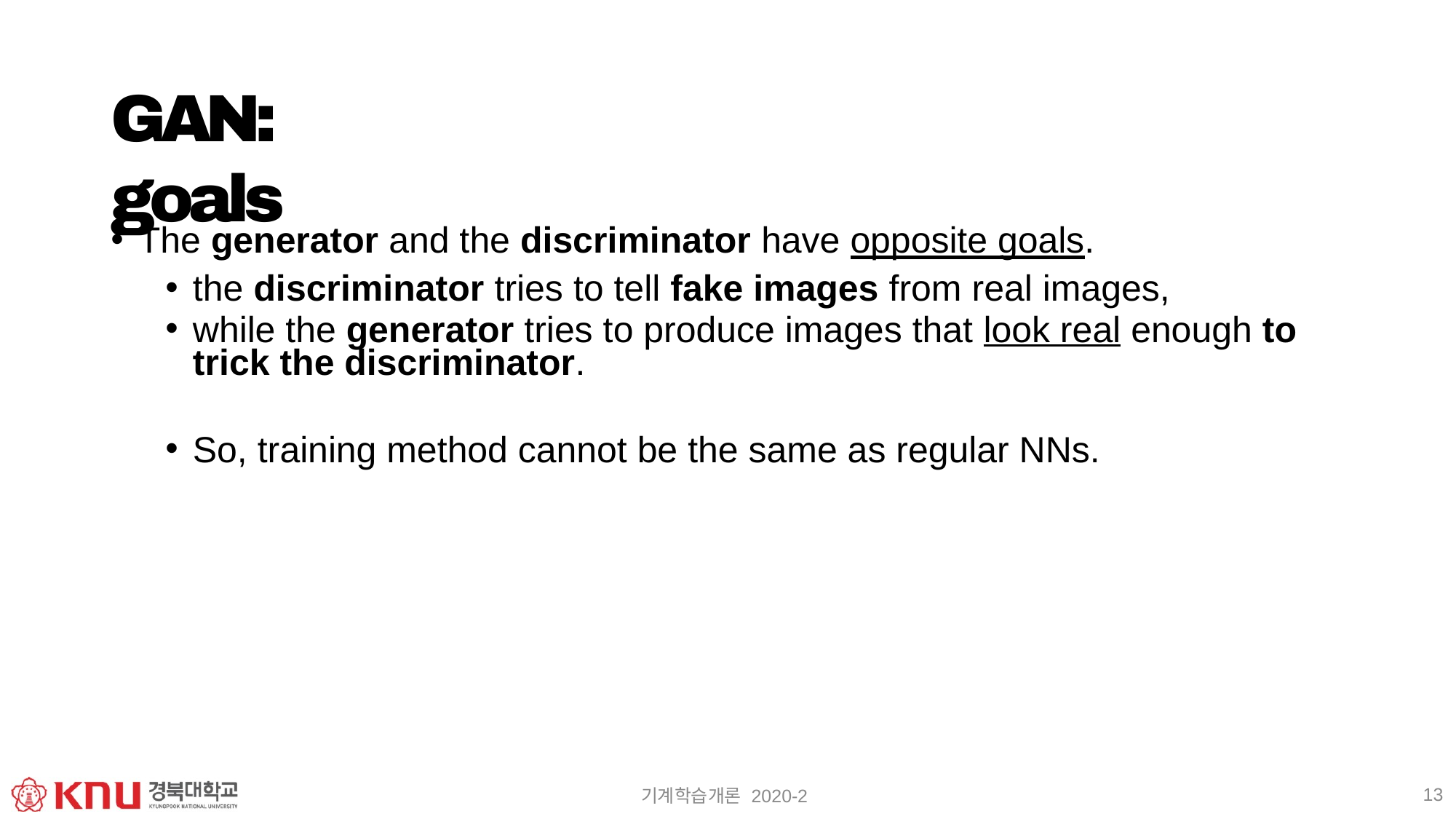

# GAN: goals
The generator and the discriminator have opposite goals.
the discriminator tries to tell fake images from real images,
while the generator tries to produce images that look real enough to trick the discriminator.

So, training method cannot be the same as regular NNs.
13
기계학습개론 2020-2